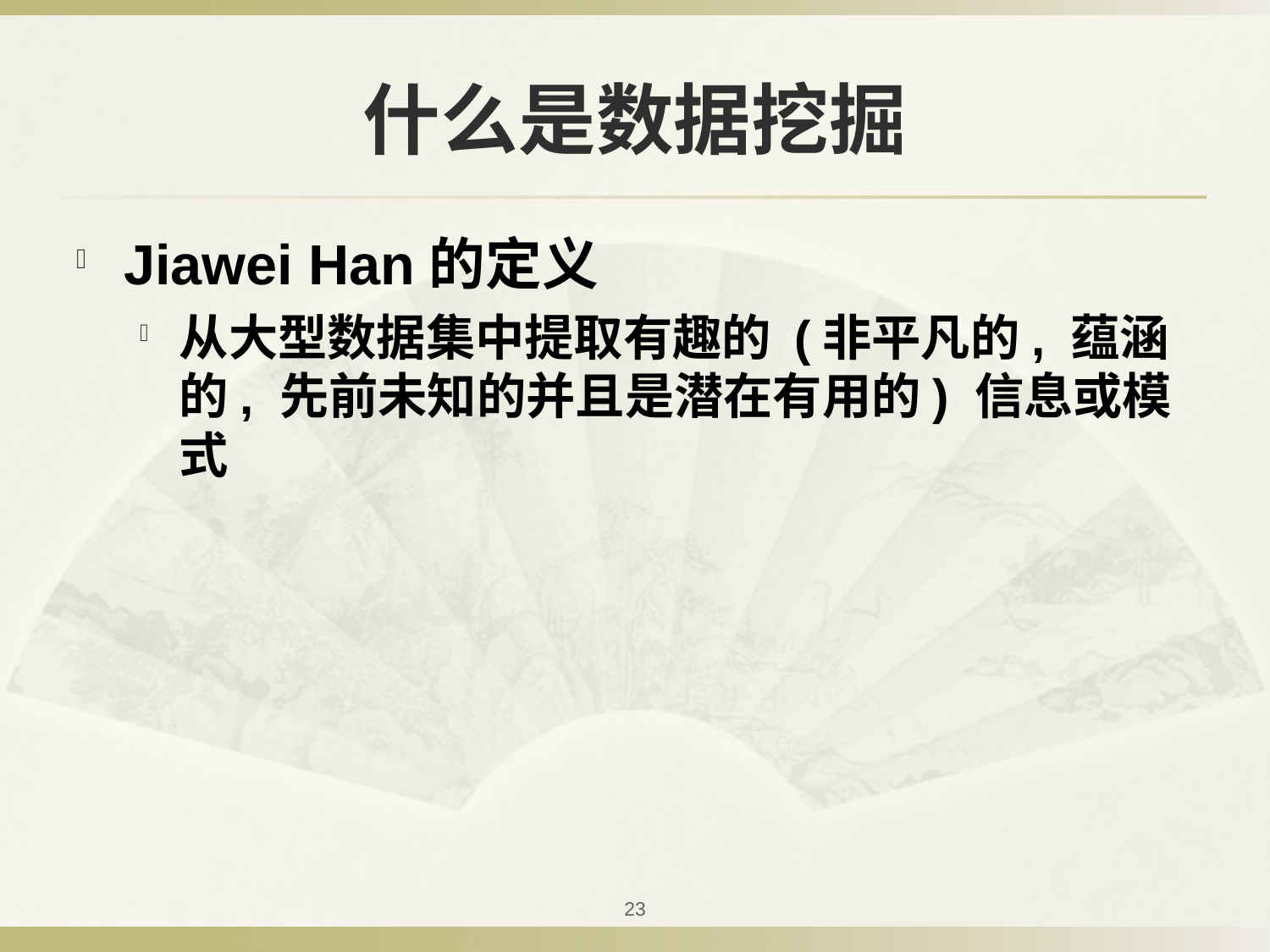

# 什么是数据挖掘
Jiawei Han的定义
从大型数据集中提取有趣的 (非平凡的, 蕴涵的, 先前未知的并且是潜在有用的) 信息或模式

23